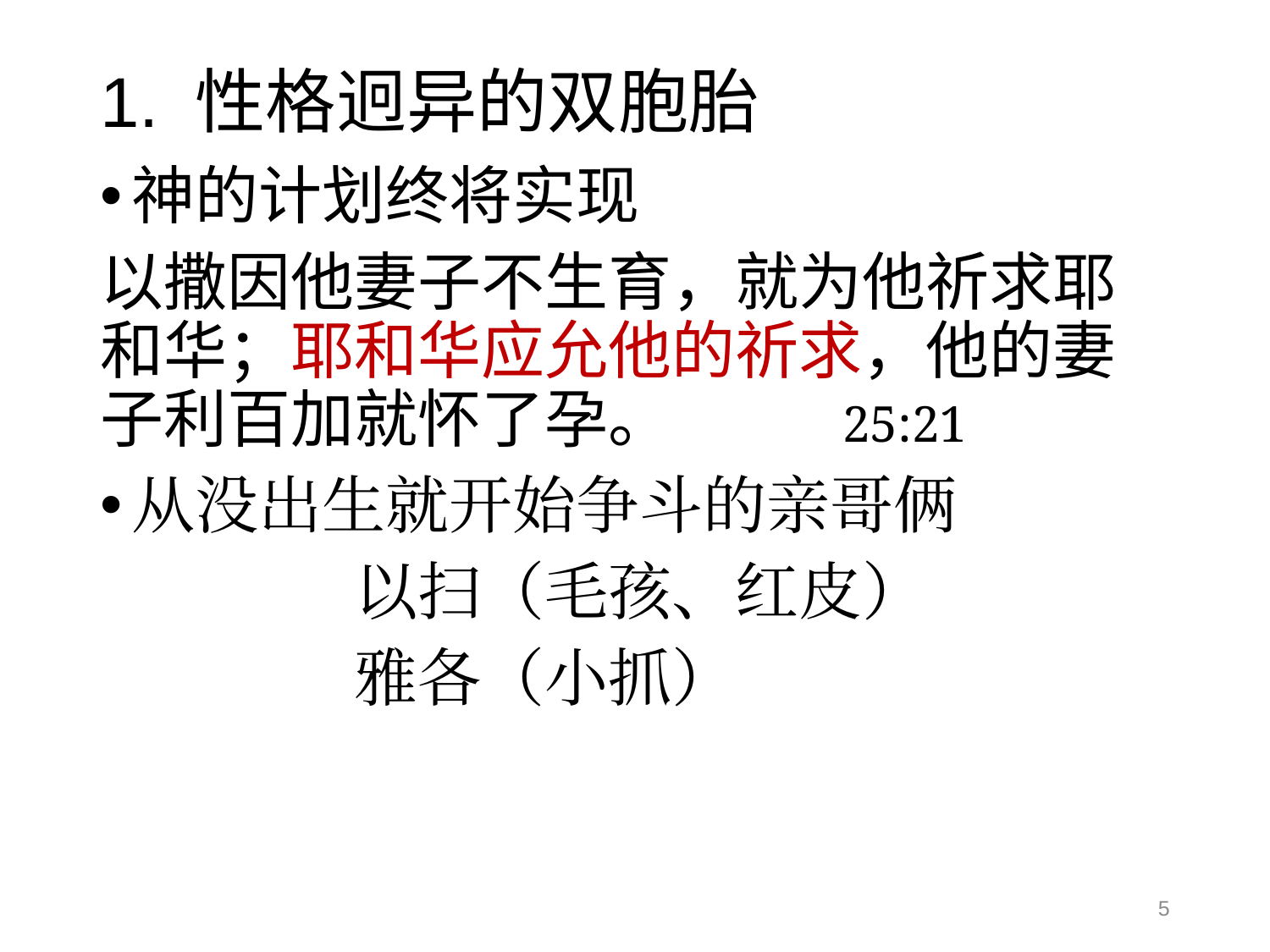

# 1. 性格迥异的双胞胎
神的计划终将实现
以撒因他妻子不生育，就为他祈求耶和华；耶和华应允他的祈求，他的妻子利百加就怀了孕。           25:21
从没出生就开始争斗的亲哥俩
		以扫（毛孩、红皮）
		雅各（小抓）
5